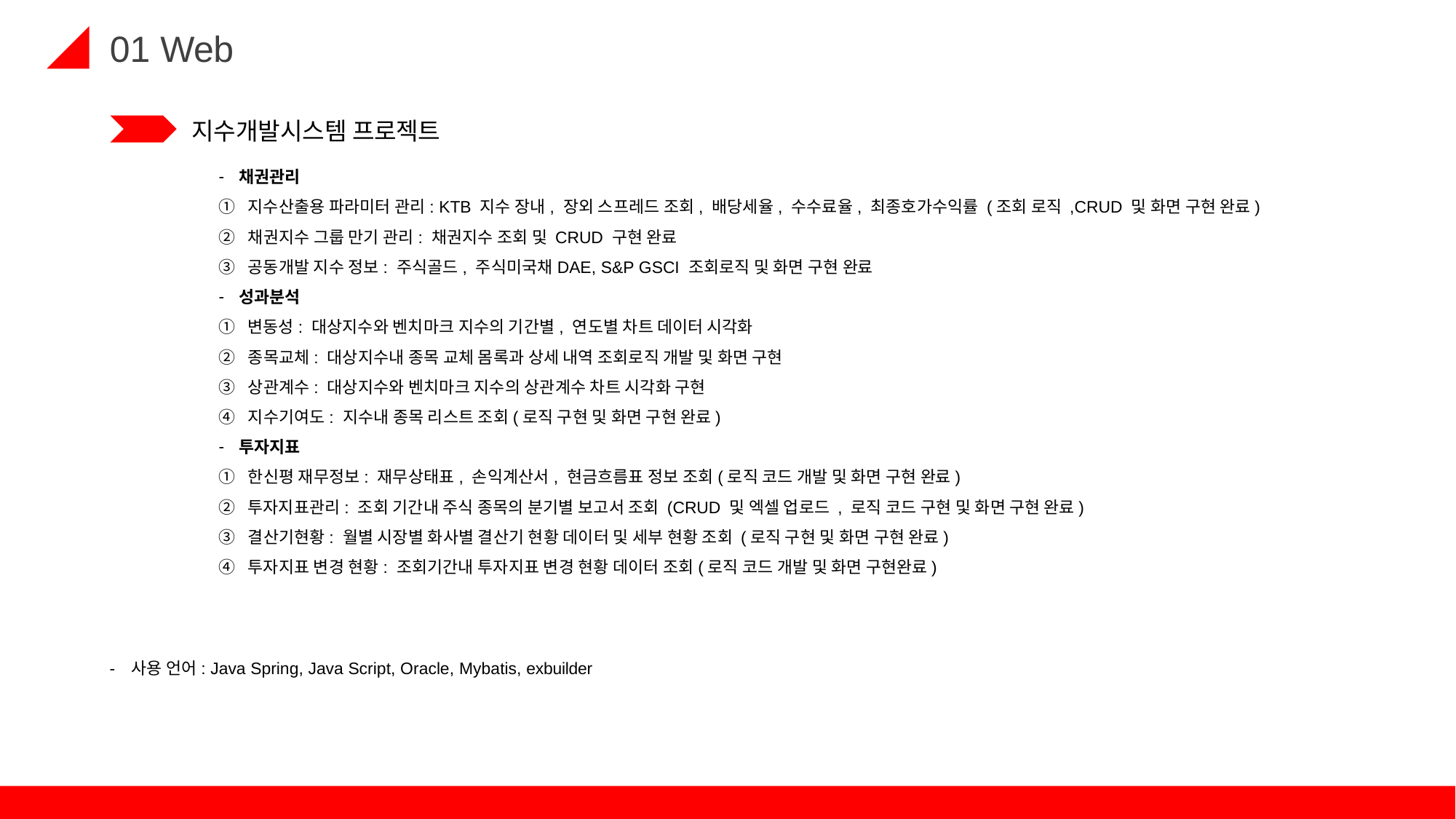

# 01 Web
지수개발시스템 프로젝트

채권관리
① 지수산출용 파라미터 관리: KTB 지수 장내, 장외 스프레드 조회, 배당세율, 수수료율, 최종호가수익률 (조회 로직 ,CRUD 및 화면 구현 완료)
② 채권지수 그룹 만기 관리: 채권지수 조회 및 CRUD 구현 완료
③ 공동개발 지수 정보: 주식골드, 주식미국채DAE, S&P GSCI 조회로직 및 화면 구현 완료
성과분석
① 변동성: 대상지수와 벤치마크 지수의 기간별, 연도별 차트 데이터 시각화
② 종목교체: 대상지수내 종목 교체 몸록과 상세 내역 조회로직 개발 및 화면 구현
③ 상관계수: 대상지수와 벤치마크 지수의 상관계수 차트 시각화 구현
④ 지수기여도: 지수내 종목 리스트 조회(로직 구현 및 화면 구현 완료)
투자지표
① 한신평 재무정보: 재무상태표, 손익계산서, 현금흐름표 정보 조회(로직 코드 개발 및 화면 구현 완료)
② 투자지표관리: 조회 기간내 주식 종목의 분기별 보고서 조회 (CRUD 및 엑셀 업로드 , 로직 코드 구현 및 화면 구현 완료)
③ 결산기현황: 월별 시장별 화사별 결산기 현황 데이터 및 세부 현황 조회 (로직 구현 및 화면 구현 완료)
④ 투자지표 변경 현황: 조회기간내 투자지표 변경 현황 데이터 조회(로직 코드 개발 및 화면 구현완료)

- 사용 언어: Java Spring, Java Script, Oracle, Mybatis, exbuilder